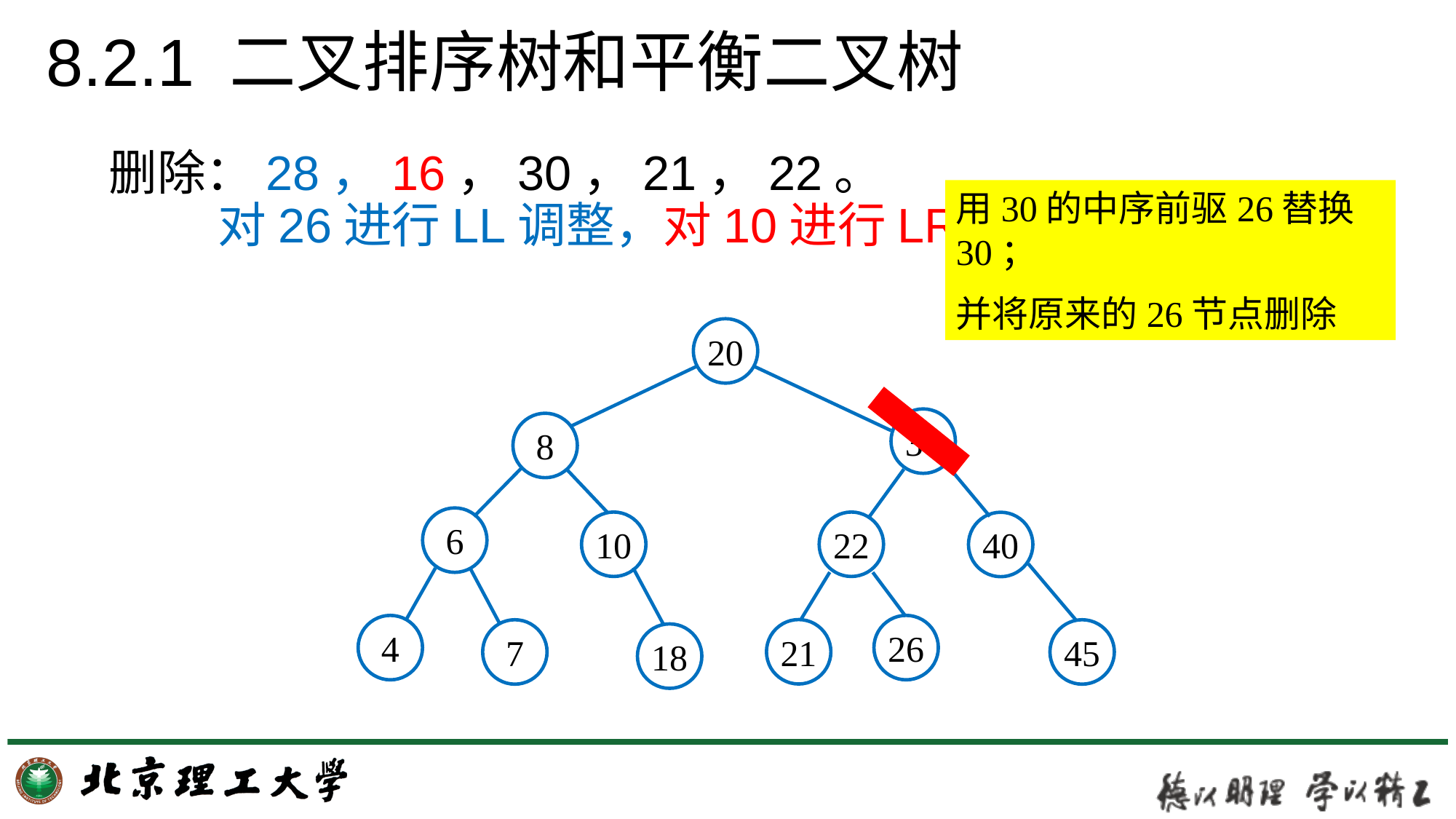

# 8.2.1 二叉排序树和平衡二叉树
删除：28，16，30，21，22。
	对26进行LL调整，对10进行LR调整
用30的中序前驱26替换30；
并将原来的26节点删除
20

30
8

6
10
22
40

4
26
21
7
45
18